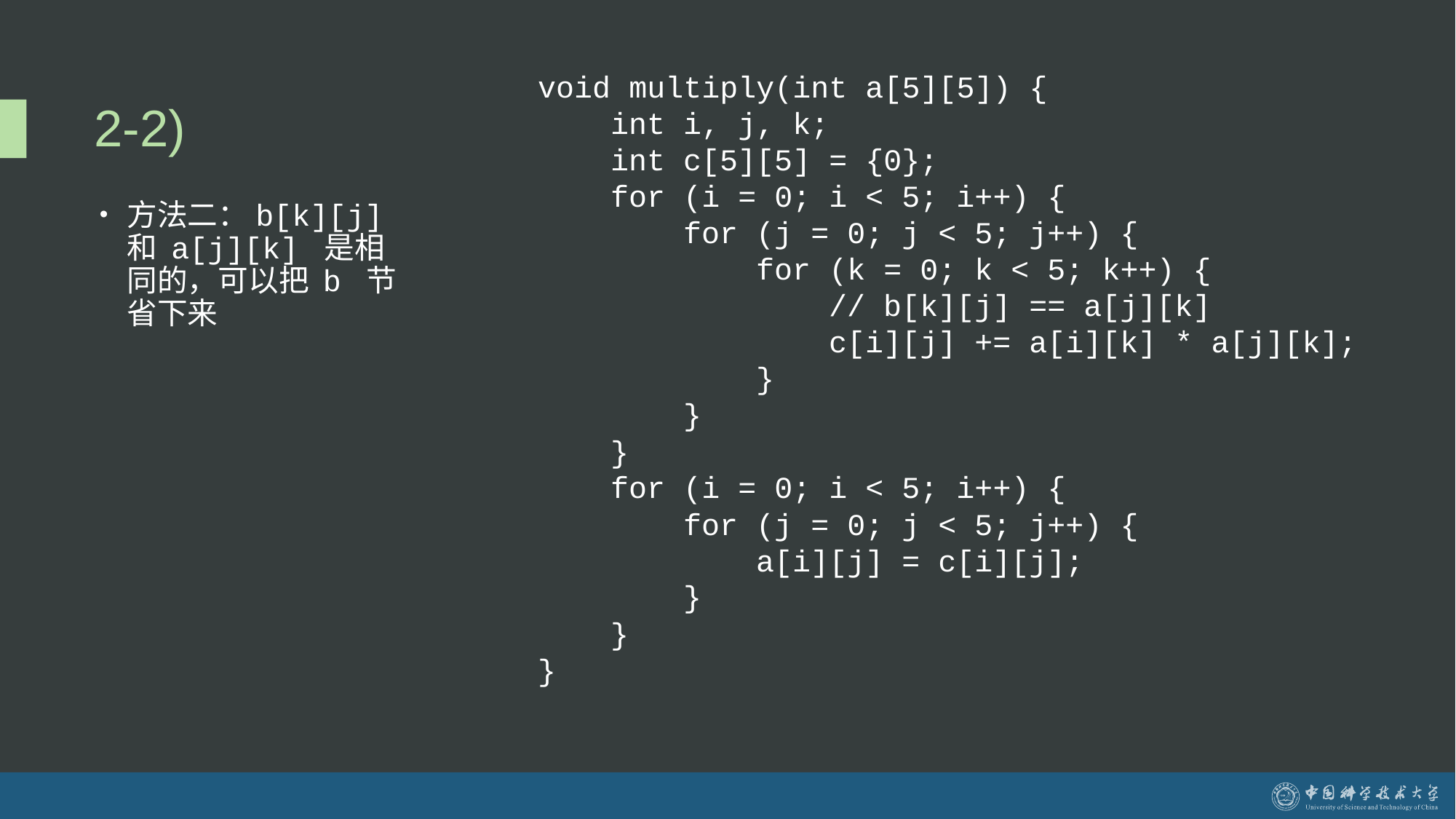

# 2-2)
void multiply(int a[5][5]) {
    int i, j, k;
    int c[5][5] = {0};
    for (i = 0; i < 5; i++) {
        for (j = 0; j < 5; j++) {
            for (k = 0; k < 5; k++) {
                // b[k][j] == a[j][k]
                c[i][j] += a[i][k] * a[j][k];
            }
        }
    }
    for (i = 0; i < 5; i++) {
        for (j = 0; j < 5; j++) {
            a[i][j] = c[i][j];
        }
    }
}
方法二：b[k][j] 和 a[j][k] 是相同的，可以把 b 节省下来